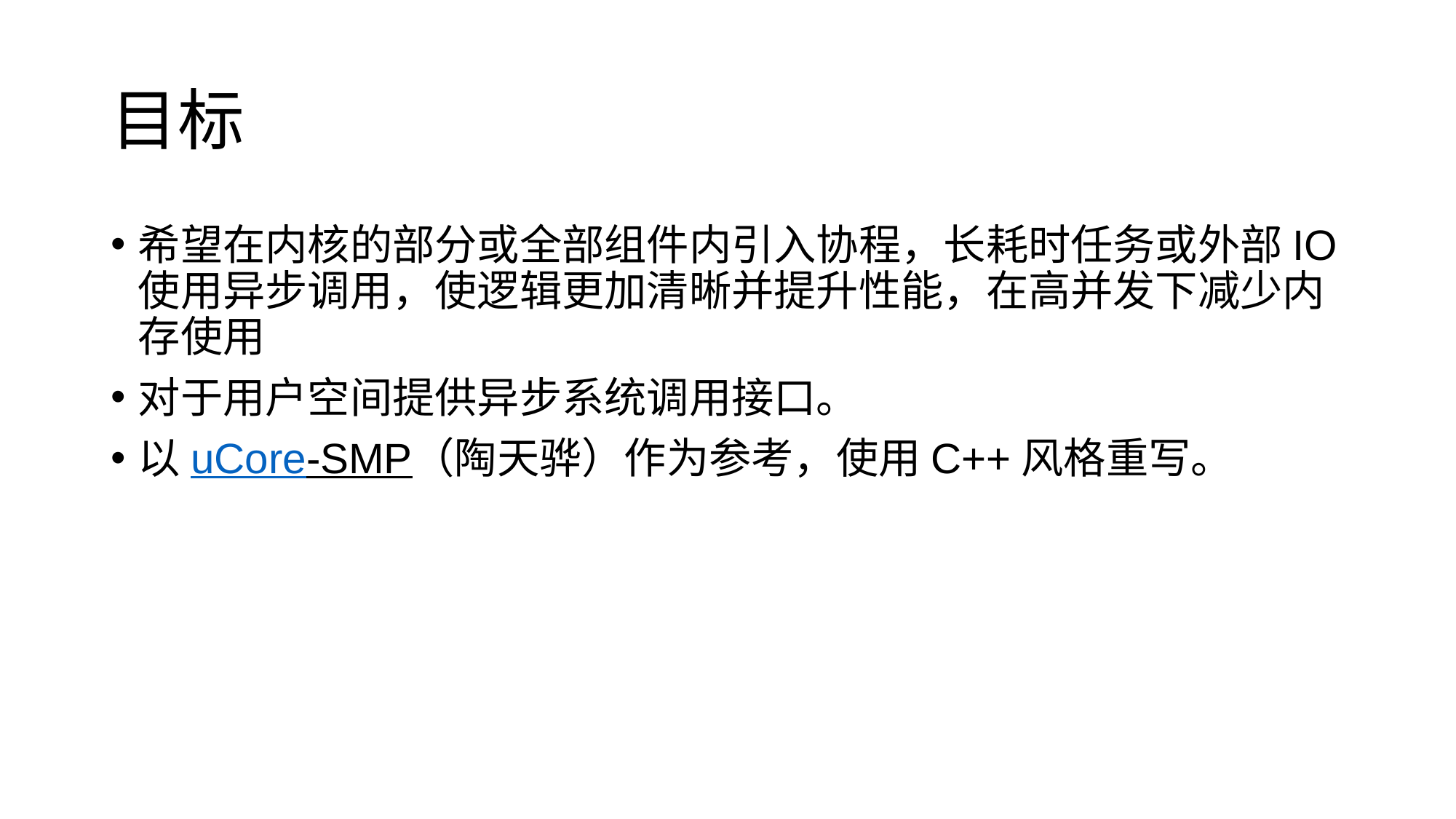

# 目标
希望在内核的部分或全部组件内引入协程，长耗时任务或外部IO使用异步调用，使逻辑更加清晰并提升性能，在高并发下减少内存使用
对于用户空间提供异步系统调用接口。
以uCore-SMP（陶天骅）作为参考，使用C++风格重写。